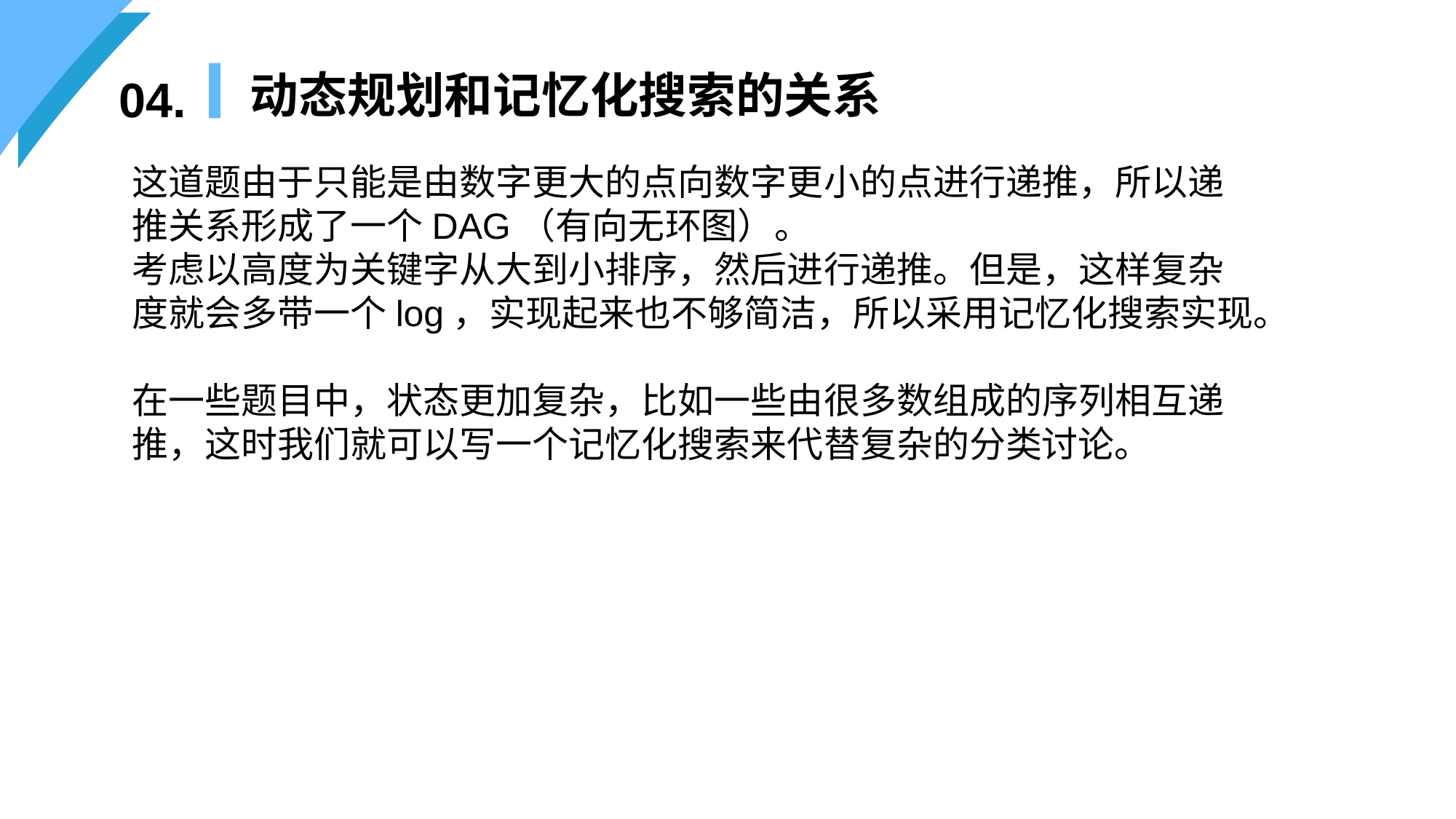

动态规划和记忆化搜索的关系
04.

这道题由于只能是由数字更大的点向数字更小的点进行递推，所以递推关系形成了一个DAG（有向无环图）。
考虑以高度为关键字从大到小排序，然后进行递推。但是，这样复杂度就会多带一个log，实现起来也不够简洁，所以采用记忆化搜索实现。

在一些题目中，状态更加复杂，比如一些由很多数组成的序列相互递推，这时我们就可以写一个记忆化搜索来代替复杂的分类讨论。

添加标题
请您单击此处添加合适文字加以说明，可根据自己的需要适当地调整文字大小或者颜色等属性。